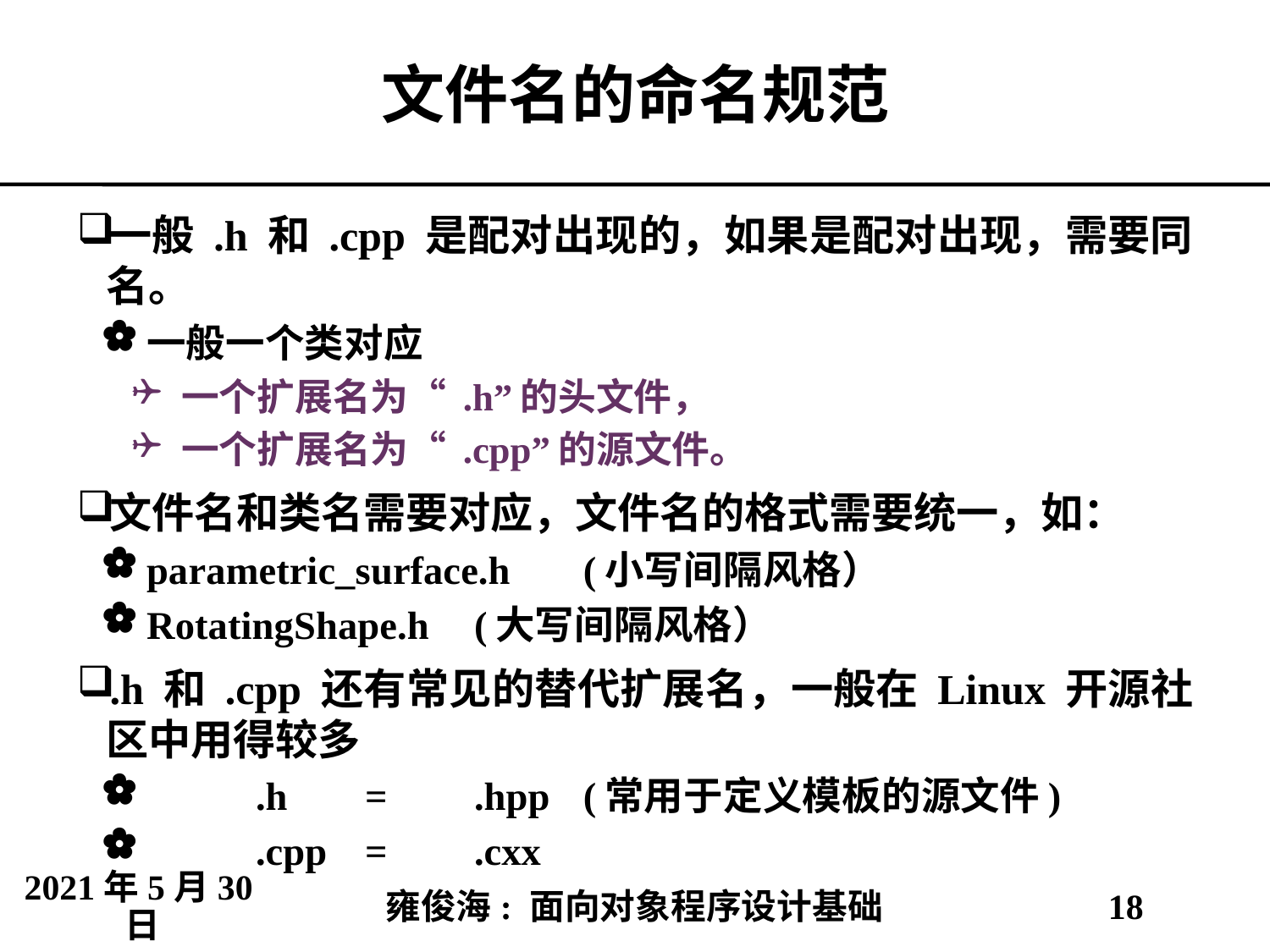

# 文件名的命名规范

一般 .h 和 .cpp 是配对出现的，如果是配对出现，需要同名。
一般一个类对应
一个扩展名为“ .h”的头文件，
一个扩展名为“ .cpp”的源文件。
文件名和类名需要对应，文件名的格式需要统一，如：
parametric_surface.h	(小写间隔风格）
RotatingShape.h	(大写间隔风格）
.h 和 .cpp 还有常见的替代扩展名，一般在 Linux 开源社区中用得较多
	.h	=	.hpp	(常用于定义模板的源文件)
	.cpp	=	.cxx

2021年5月30日
雍俊海: 面向对象程序设计基础
18